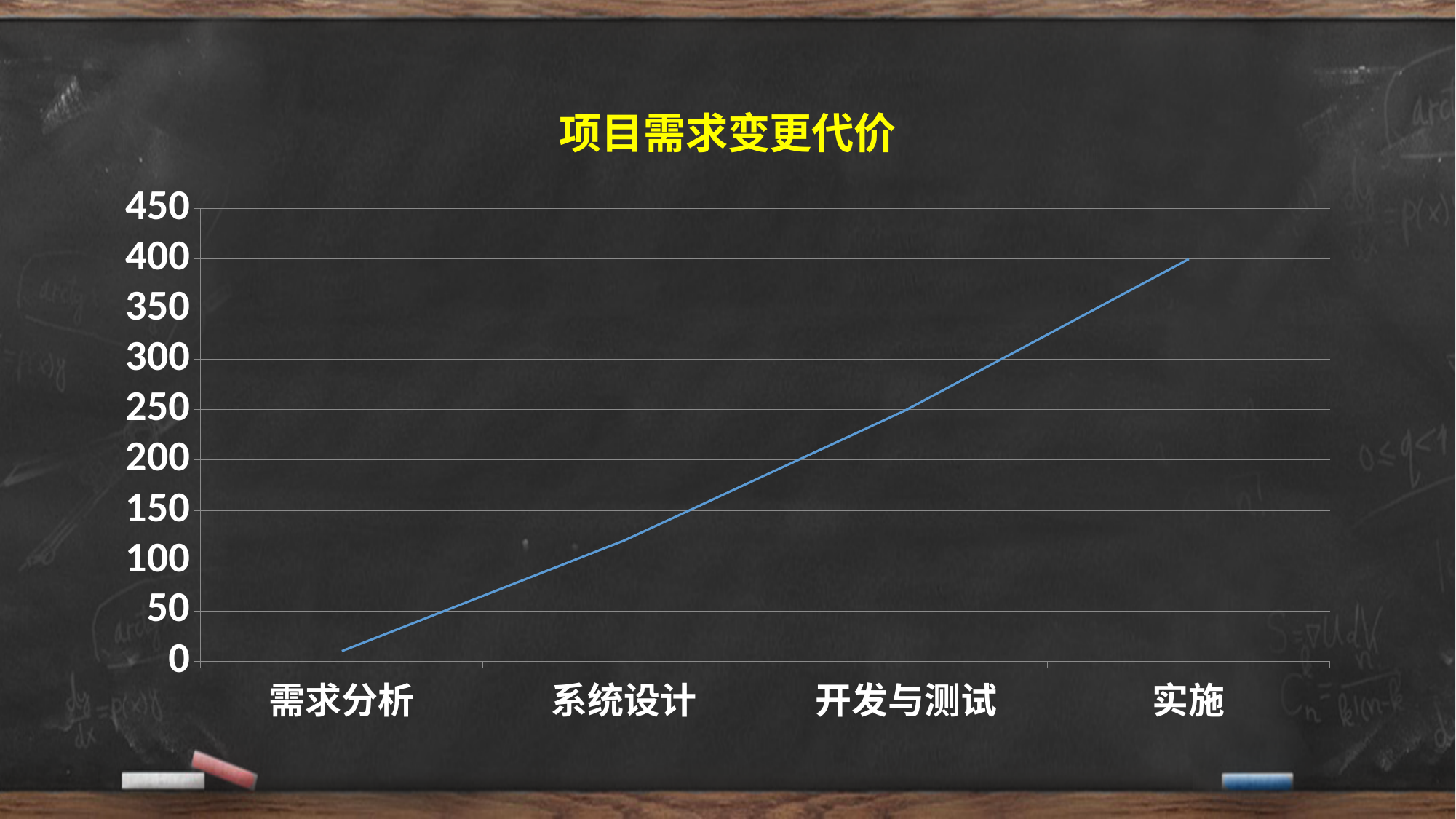

### Chart: 项目需求变更代价

| Category | 列1 |
|---|---|
| 需求分析 | 10.0 |
| 系统设计 | 120.0 |
| 开发与测试 | 250.0 |
| 实施 | 400.0 |